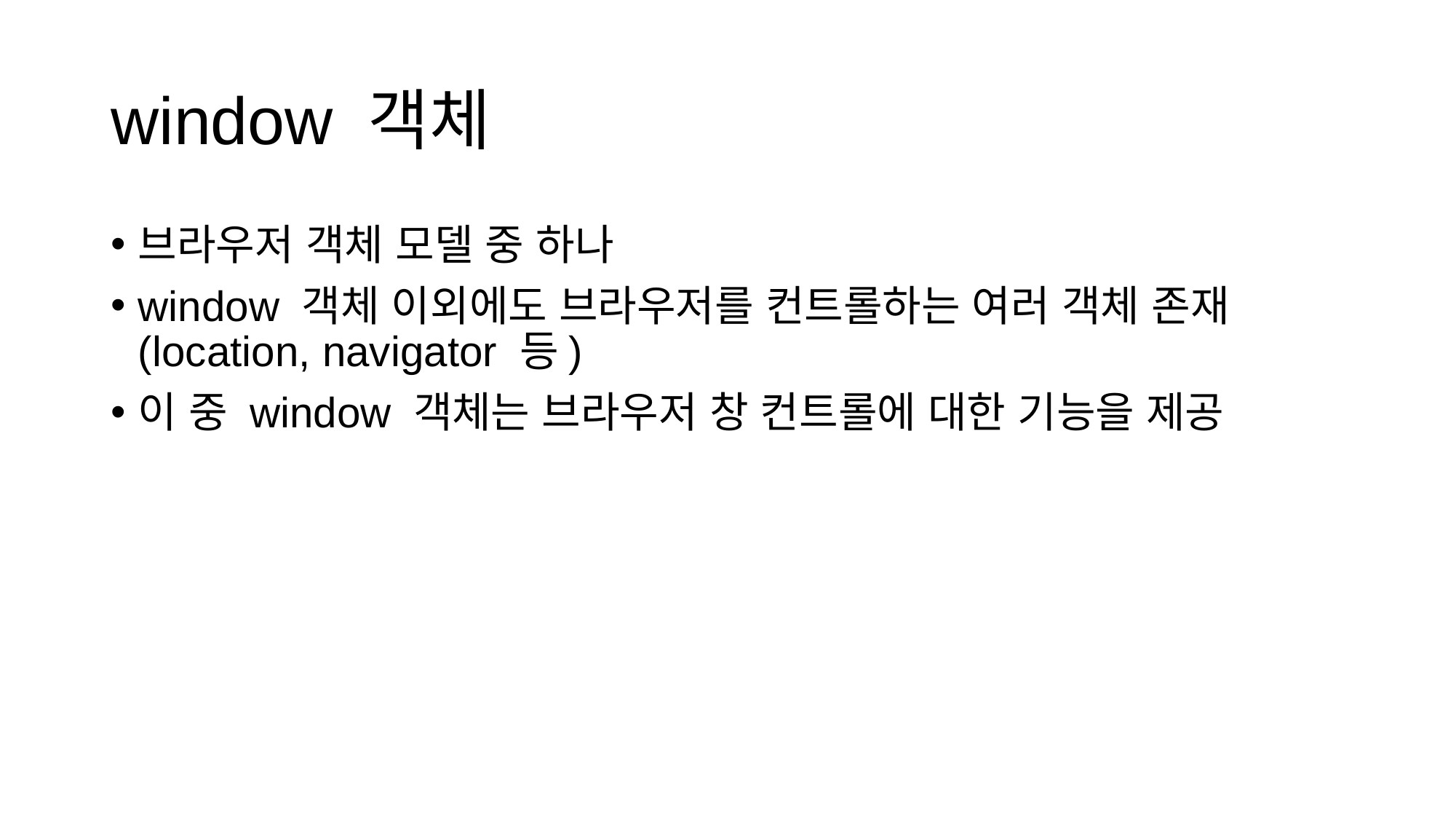

# window 객체
브라우저 객체 모델 중 하나
window 객체 이외에도 브라우저를 컨트롤하는 여러 객체 존재(location, navigator 등)
이 중 window 객체는 브라우저 창 컨트롤에 대한 기능을 제공